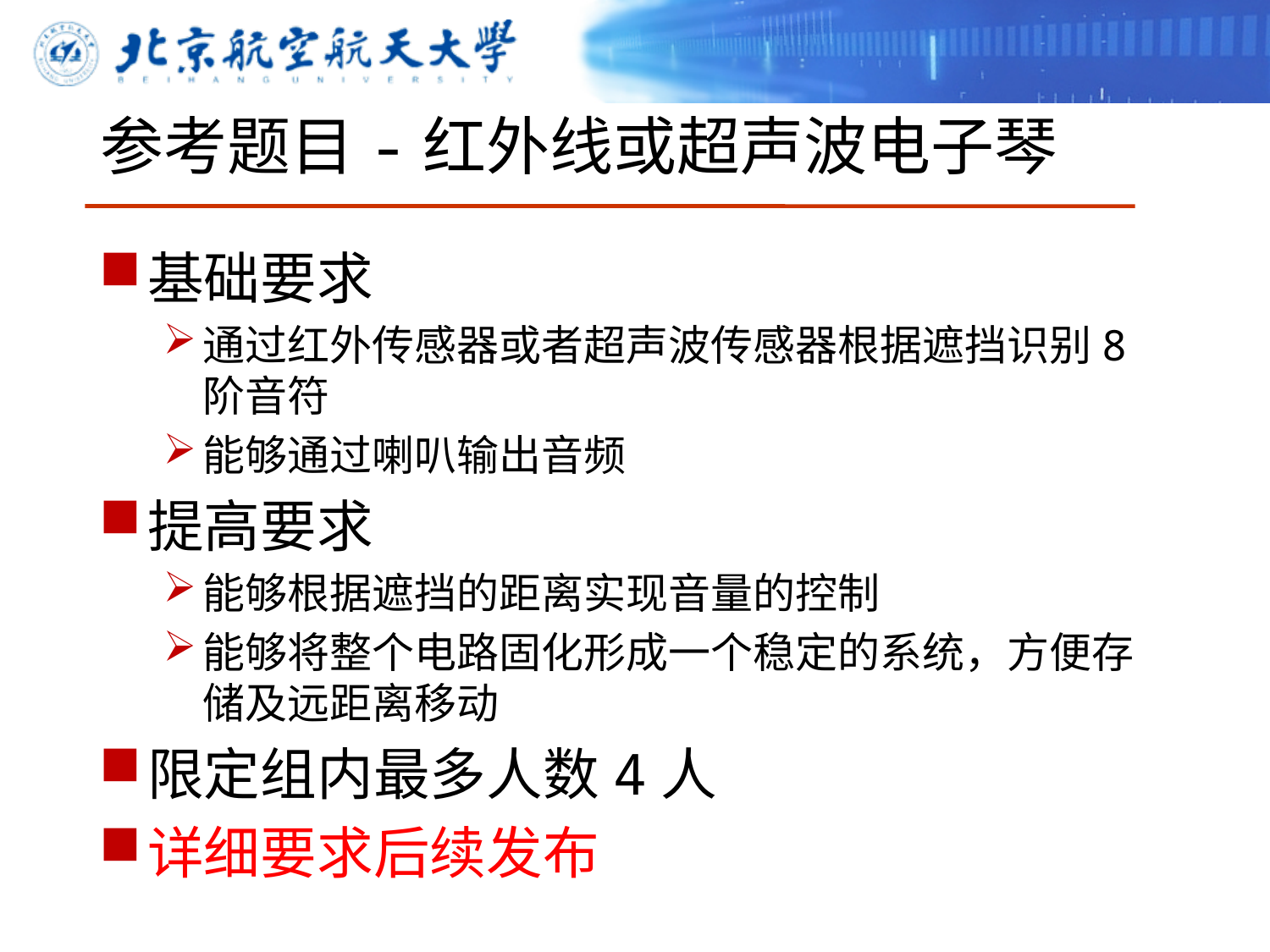

# 参考题目-红外线或超声波电子琴
基础要求
通过红外传感器或者超声波传感器根据遮挡识别8阶音符
能够通过喇叭输出音频
提高要求
能够根据遮挡的距离实现音量的控制
能够将整个电路固化形成一个稳定的系统，方便存储及远距离移动
限定组内最多人数4人
详细要求后续发布